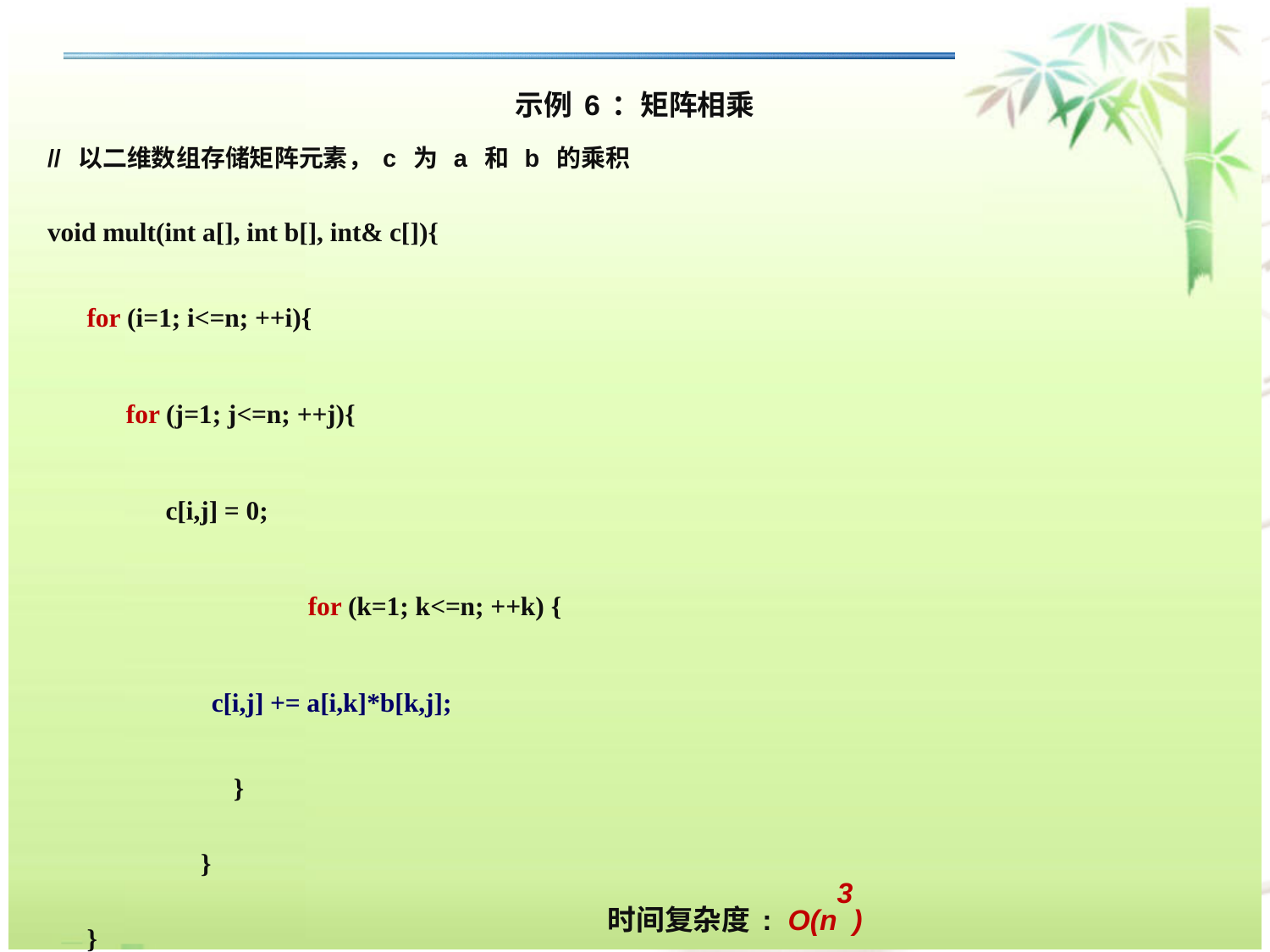

示例6：矩阵相乘
// 以二维数组存储矩阵元素，c 为 a 和 b 的乘积
void mult(int a[], int b[], int& c[]){
      for (i=1; i<=n; ++i){
            for (j=1; j<=n; ++j){
                  c[i,j] = 0;
		 for (k=1; k<=n; ++k) {
                         c[i,j] += a[i,k]*b[k,j];
	         }
	    }
      }
}
时间复杂度:  O(n3)